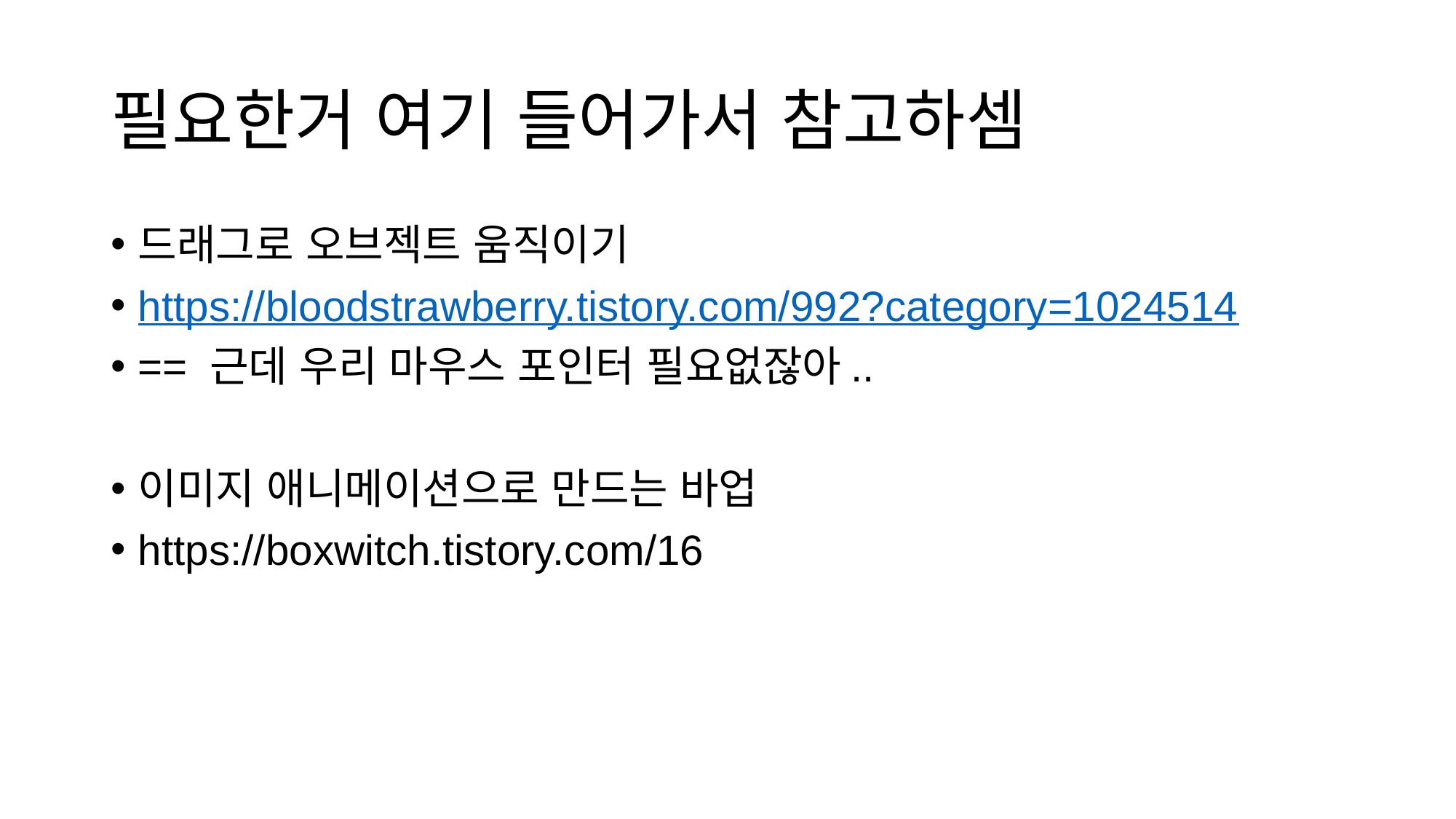

# 필요한거 여기 들어가서 참고하셈
드래그로 오브젝트 움직이기
https://bloodstrawberry.tistory.com/992?category=1024514
== 근데 우리 마우스 포인터 필요없잖아..

이미지 애니메이션으로 만드는 바업
https://boxwitch.tistory.com/16